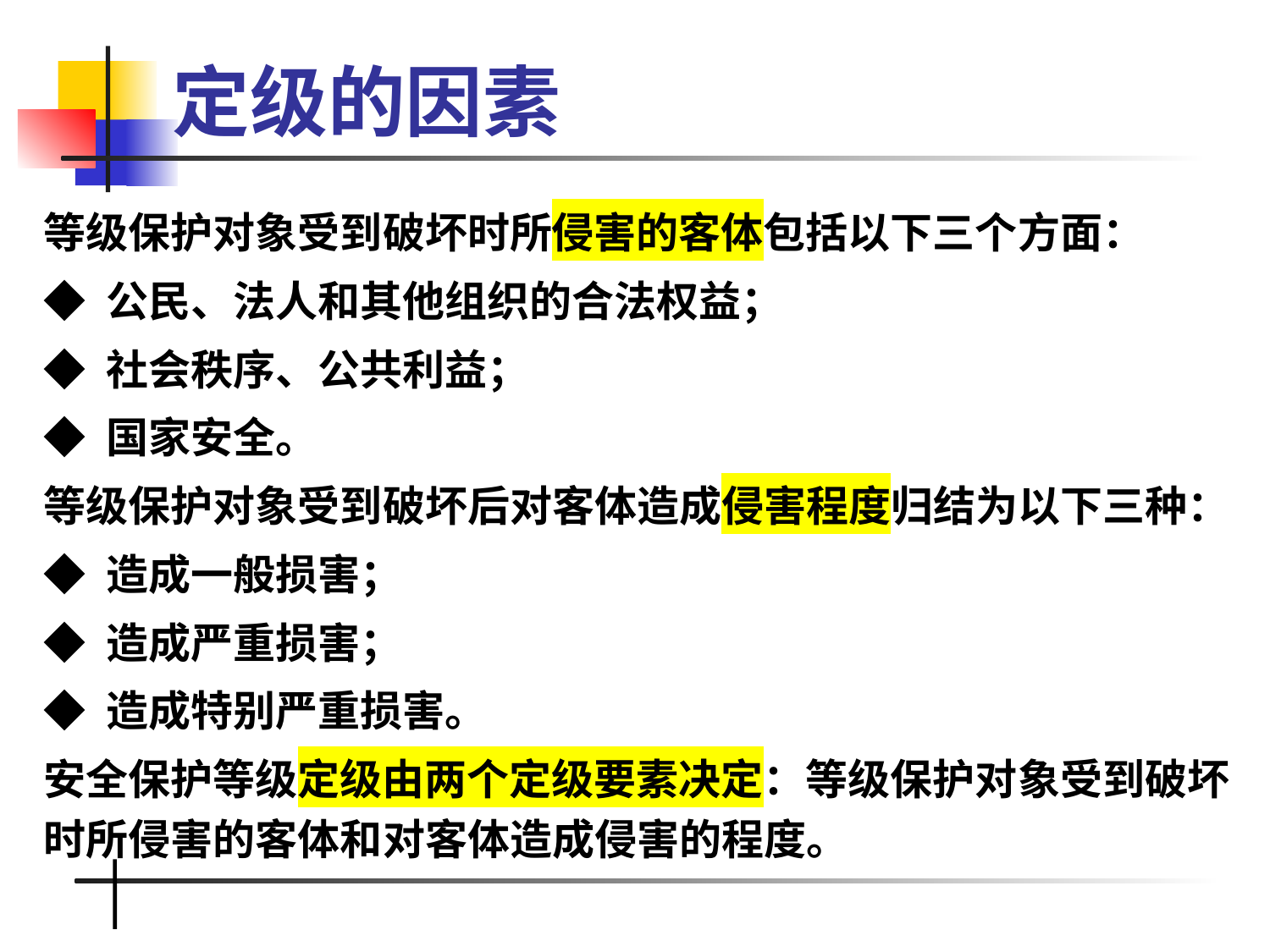

# 定级的因素
等级保护对象受到破坏时所侵害的客体包括以下三个方面：
◆ 公民、法人和其他组织的合法权益；
◆ 社会秩序、公共利益；
◆ 国家安全。
等级保护对象受到破坏后对客体造成侵害程度归结为以下三种：
◆ 造成一般损害；
◆ 造成严重损害；
◆ 造成特别严重损害。
安全保护等级定级由两个定级要素决定：等级保护对象受到破坏时所侵害的客体和对客体造成侵害的程度。